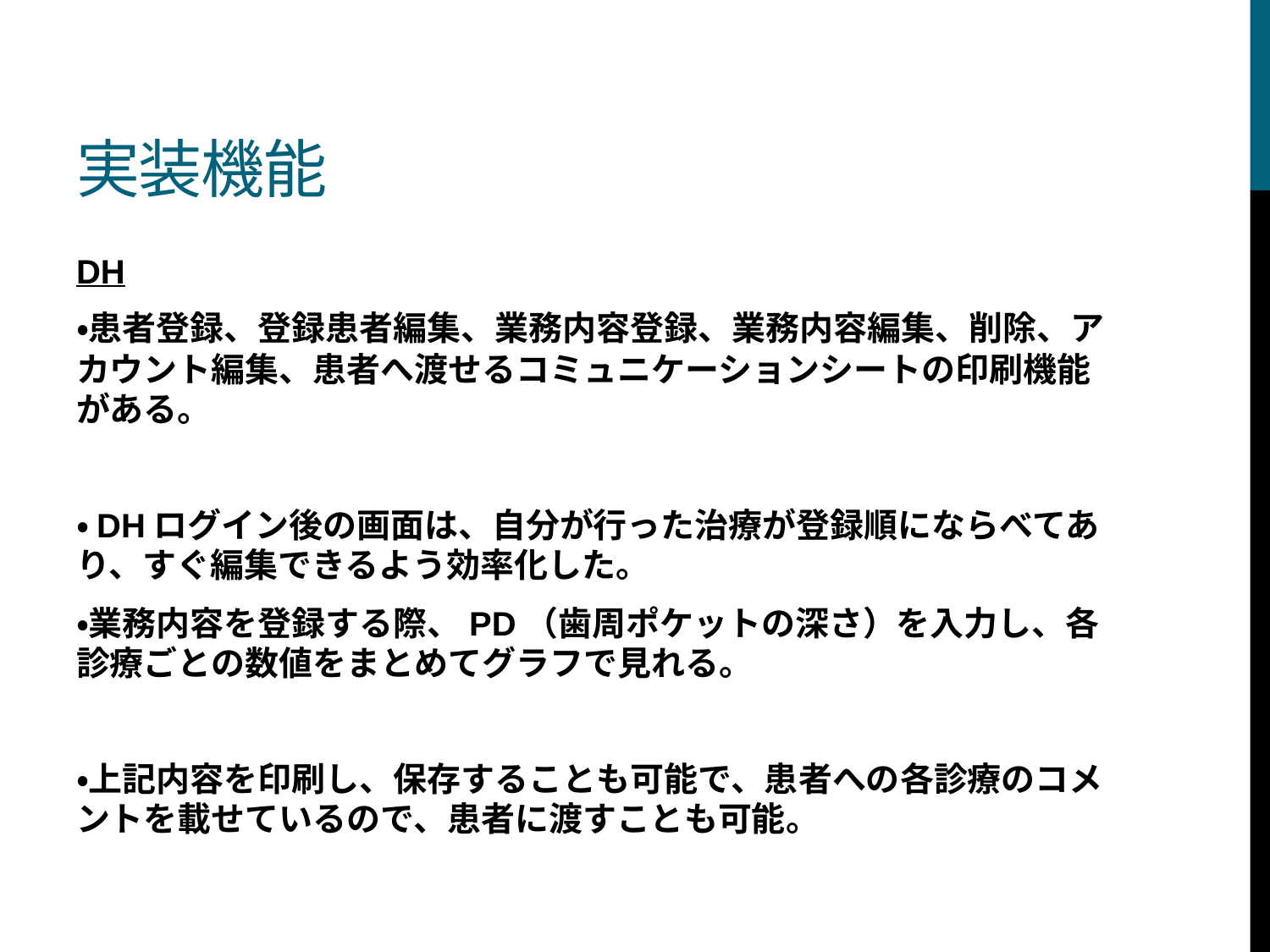

# 実装機能
DH
・患者登録、登録患者編集、業務内容登録、業務内容編集、削除、アカウント編集、患者へ渡せるコミュニケーションシートの印刷機能がある。

・DHログイン後の画面は、自分が行った治療が登録順にならべてあり、すぐ編集できるよう効率化した。
・業務内容を登録する際、PD（歯周ポケットの深さ）を入力し、各診療ごとの数値をまとめてグラフで見れる。

・上記内容を印刷し、保存することも可能で、患者への各診療のコメントを載せているので、患者に渡すことも可能。